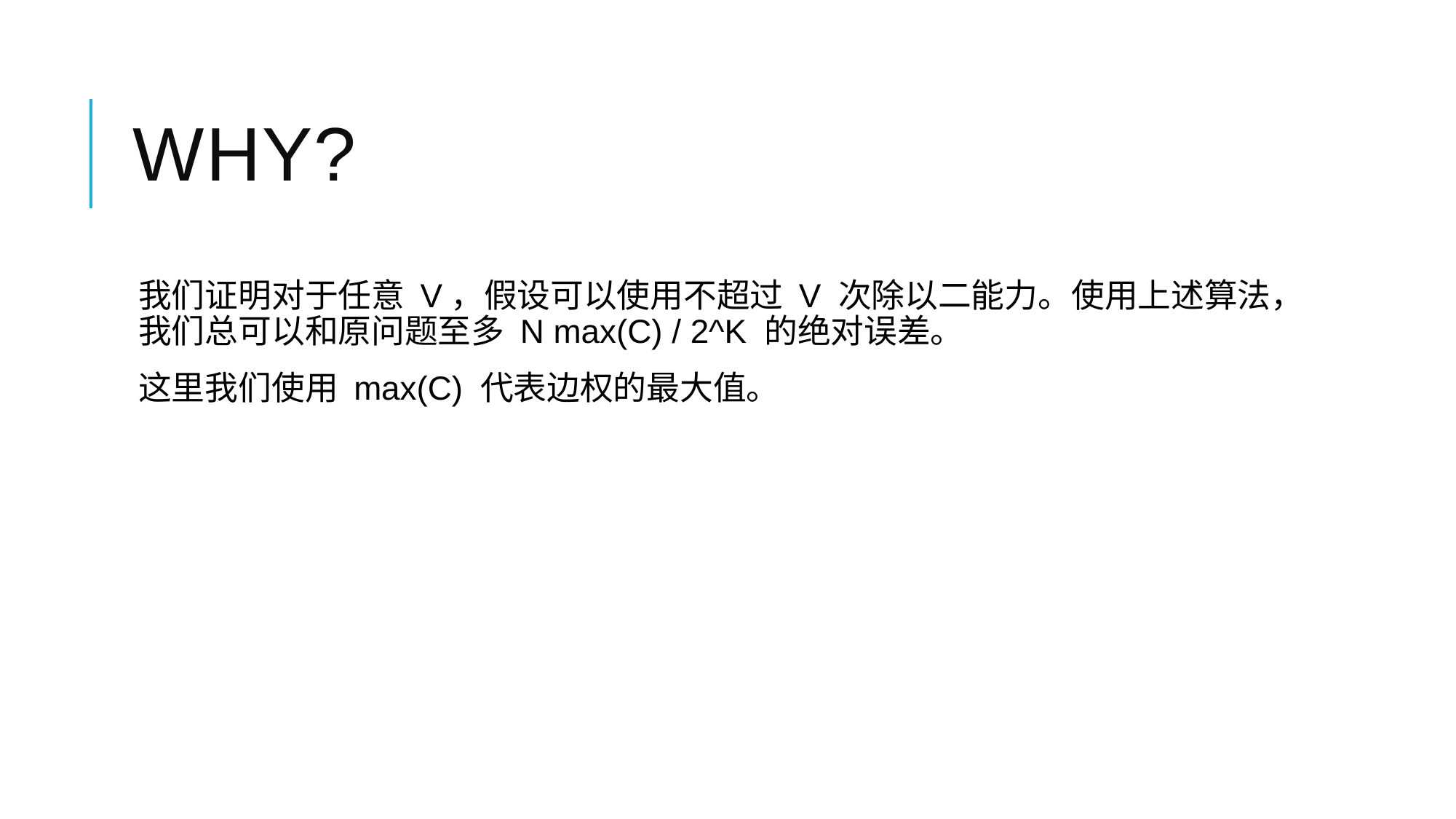

# Why?
我们证明对于任意 V，假设可以使用不超过 V 次除以二能力。使用上述算法，我们总可以和原问题至多 N max(C) / 2^K 的绝对误差。
这里我们使用 max(C) 代表边权的最大值。